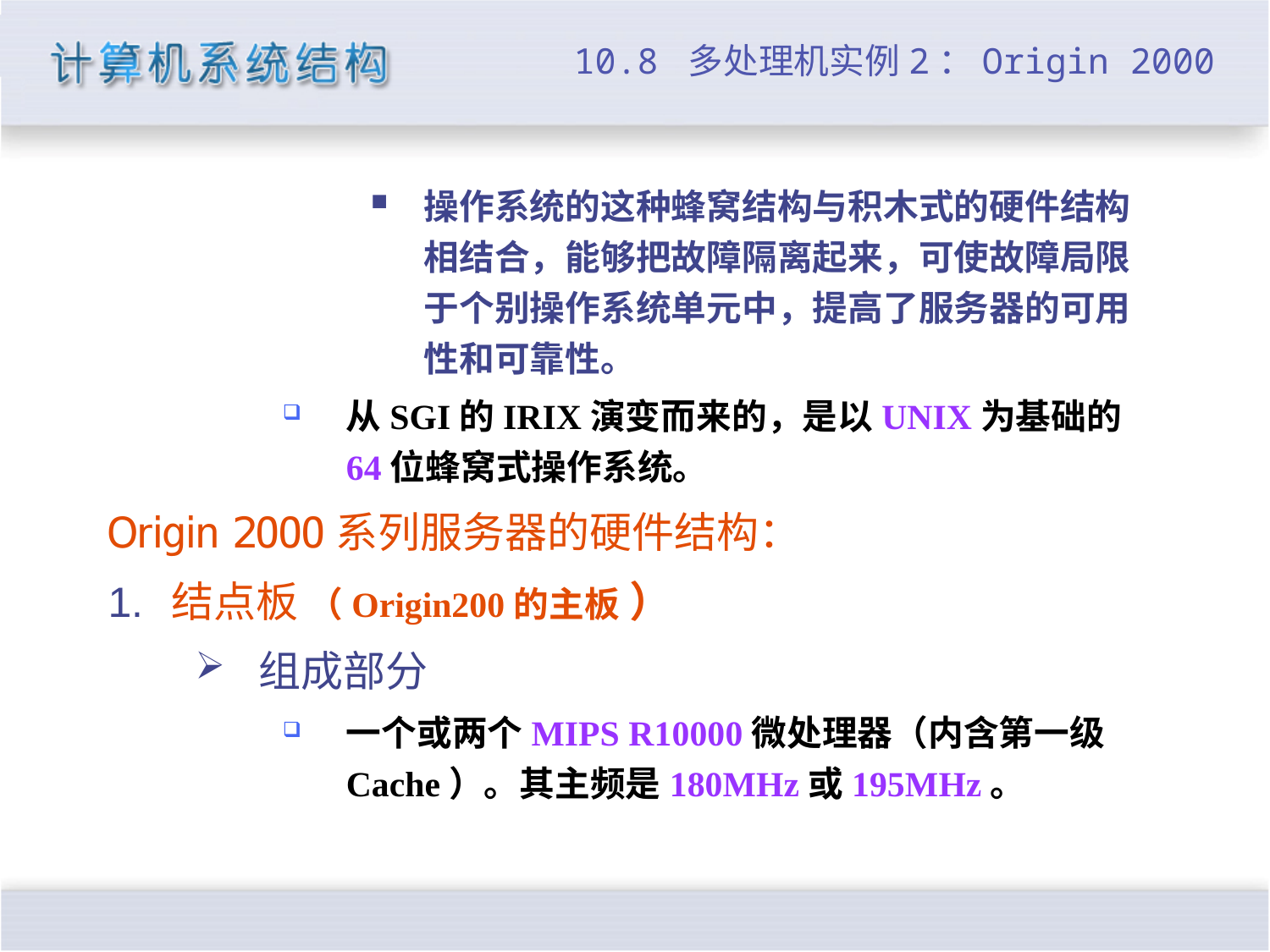

# 10.8 多处理机实例2：Origin 2000
操作系统的这种蜂窝结构与积木式的硬件结构相结合，能够把故障隔离起来，可使故障局限于个别操作系统单元中，提高了服务器的可用性和可靠性。
从SGI的IRIX演变而来的，是以UNIX为基础的64位蜂窝式操作系统。
Origin 2000系列服务器的硬件结构：
结点板 （Origin200的主板 ）
组成部分
一个或两个MIPS R10000微处理器（内含第一级Cache）。其主频是180MHz或195MHz。